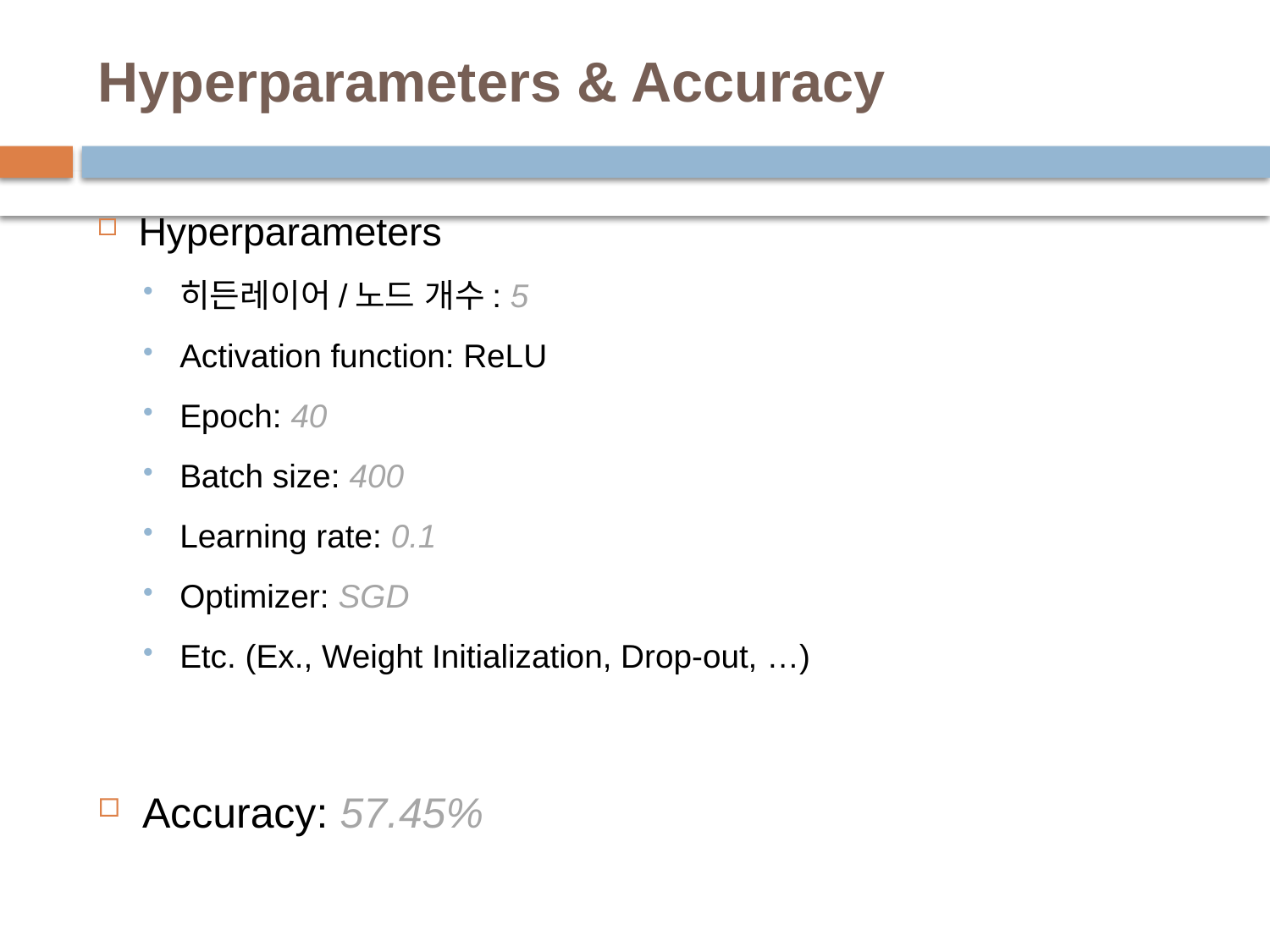

# Hyperparameters & Accuracy
Hyperparameters
히든레이어/노드 개수: 5
Activation function: ReLU
Epoch: 40
Batch size: 400
Learning rate: 0.1
Optimizer: SGD
Etc. (Ex., Weight Initialization, Drop-out, …)
Accuracy: 57.45%